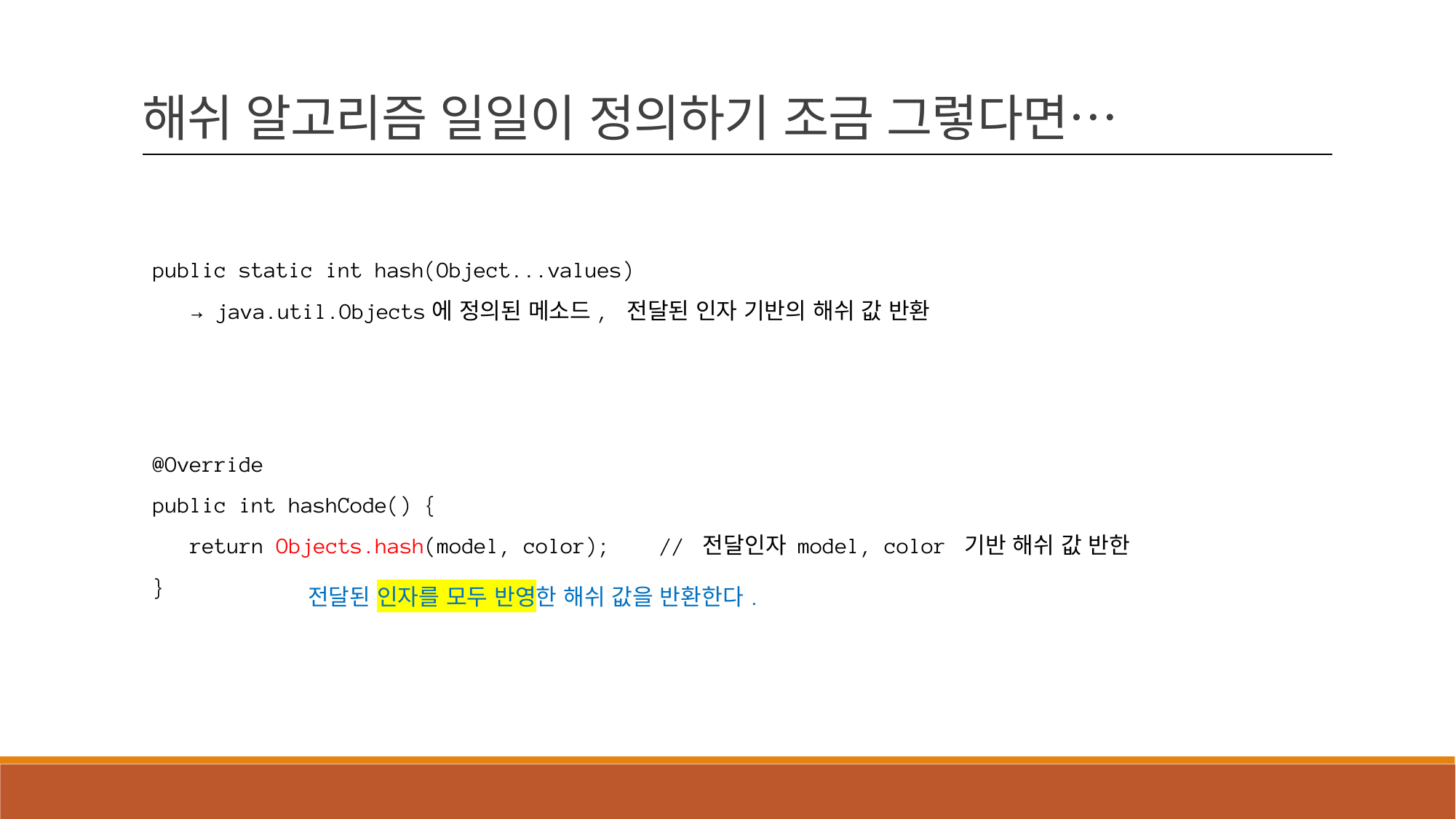

해쉬 알고리즘 일일이 정의하기 조금 그렇다면…
public static int hash(Object...values)
   → java.util.Objects에 정의된 메소드, 전달된 인자 기반의 해쉬 값 반환
@Override
public int hashCode() {
   return Objects.hash(model, color);    // 전달인자 model, color 기반 해쉬 값 반한
}
전달된 인자를 모두 반영한 해쉬 값을 반환한다.